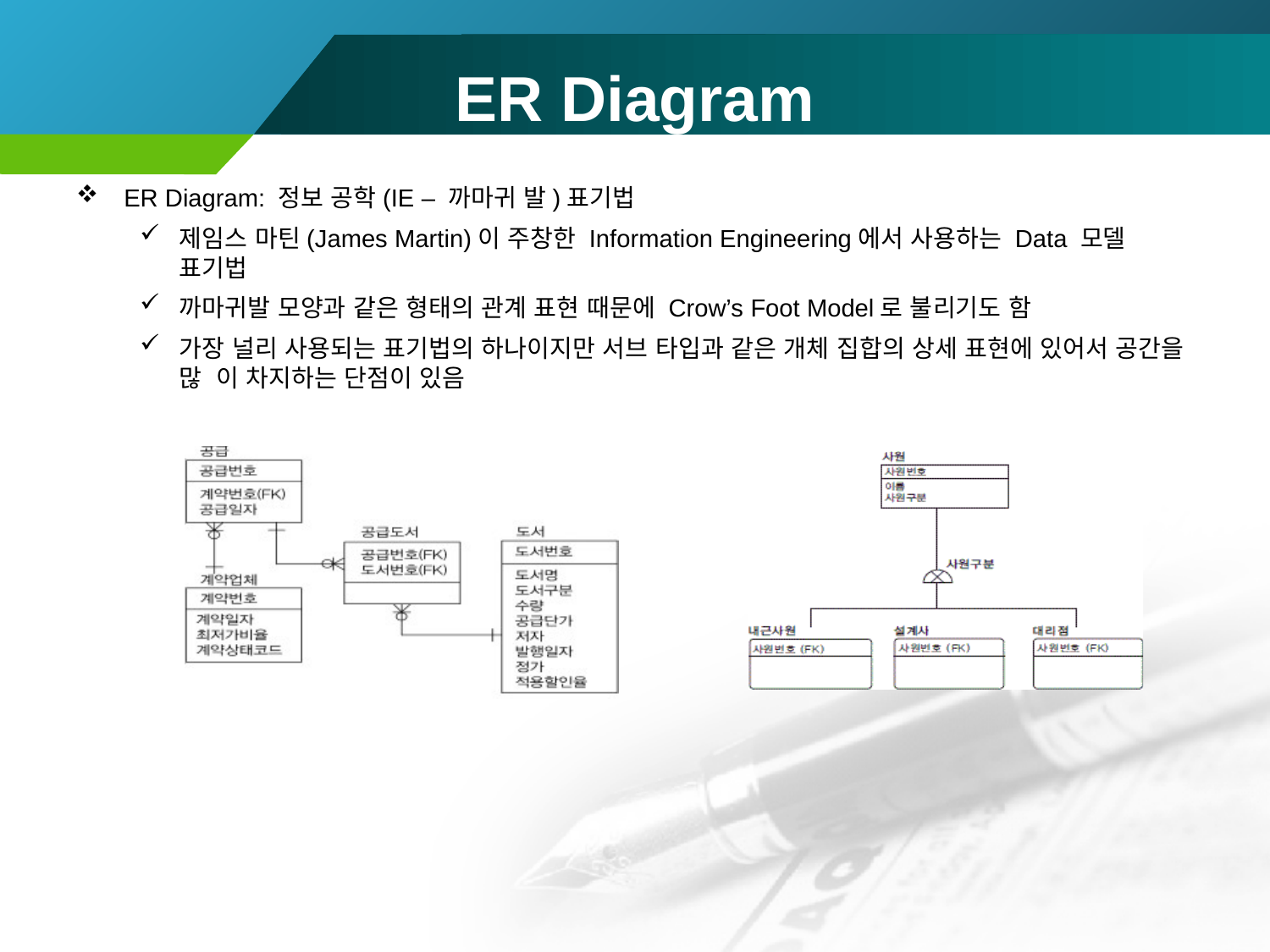

ER Diagram
ER Diagram: 정보 공학(IE – 까마귀 발)표기법
제임스 마틴(James Martin)이 주창한 Information Engineering에서 사용하는 Data 모델 표기법
까마귀발 모양과 같은 형태의 관계 표현 때문에 Crow’s Foot Model로 불리기도 함
가장 널리 사용되는 표기법의 하나이지만 서브 타입과 같은 개체 집합의 상세 표현에 있어서 공간을 많  이 차지하는 단점이 있음